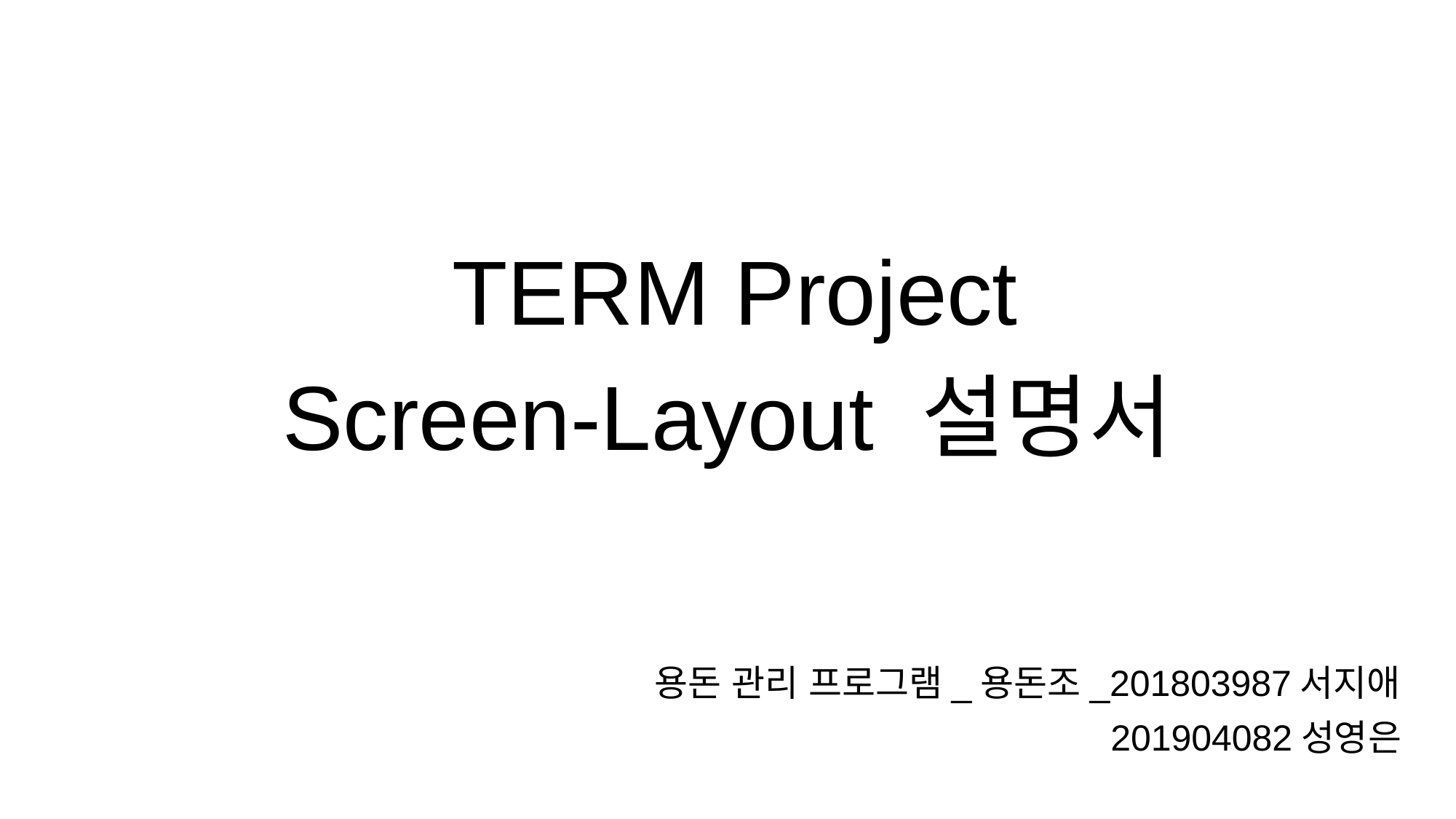

TERM Project
# Screen-Layout 설명서
용돈 관리 프로그램_용돈조_201803987서지애
				  201904082성영은